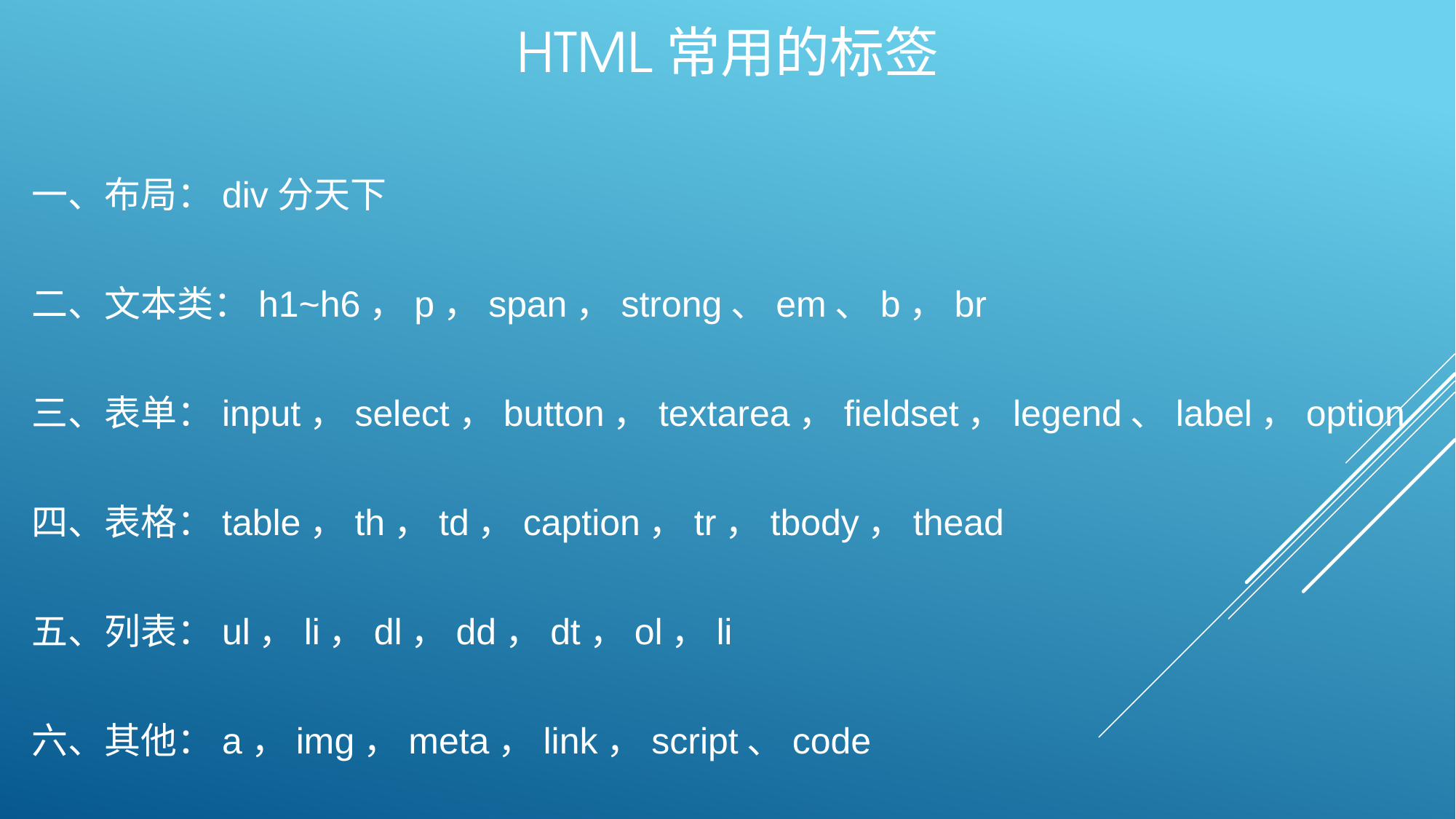

# HTML常用的标签
一、布局：div分天下
二、文本类：h1~h6，p，span，strong、em、b，br
三、表单：input，select，button，textarea，fieldset，legend、label，option
四、表格：table，th，td，caption，tr，tbody，thead
五、列表：ul，li，dl，dd，dt，ol，li
六、其他：a，img，meta，link，script、code